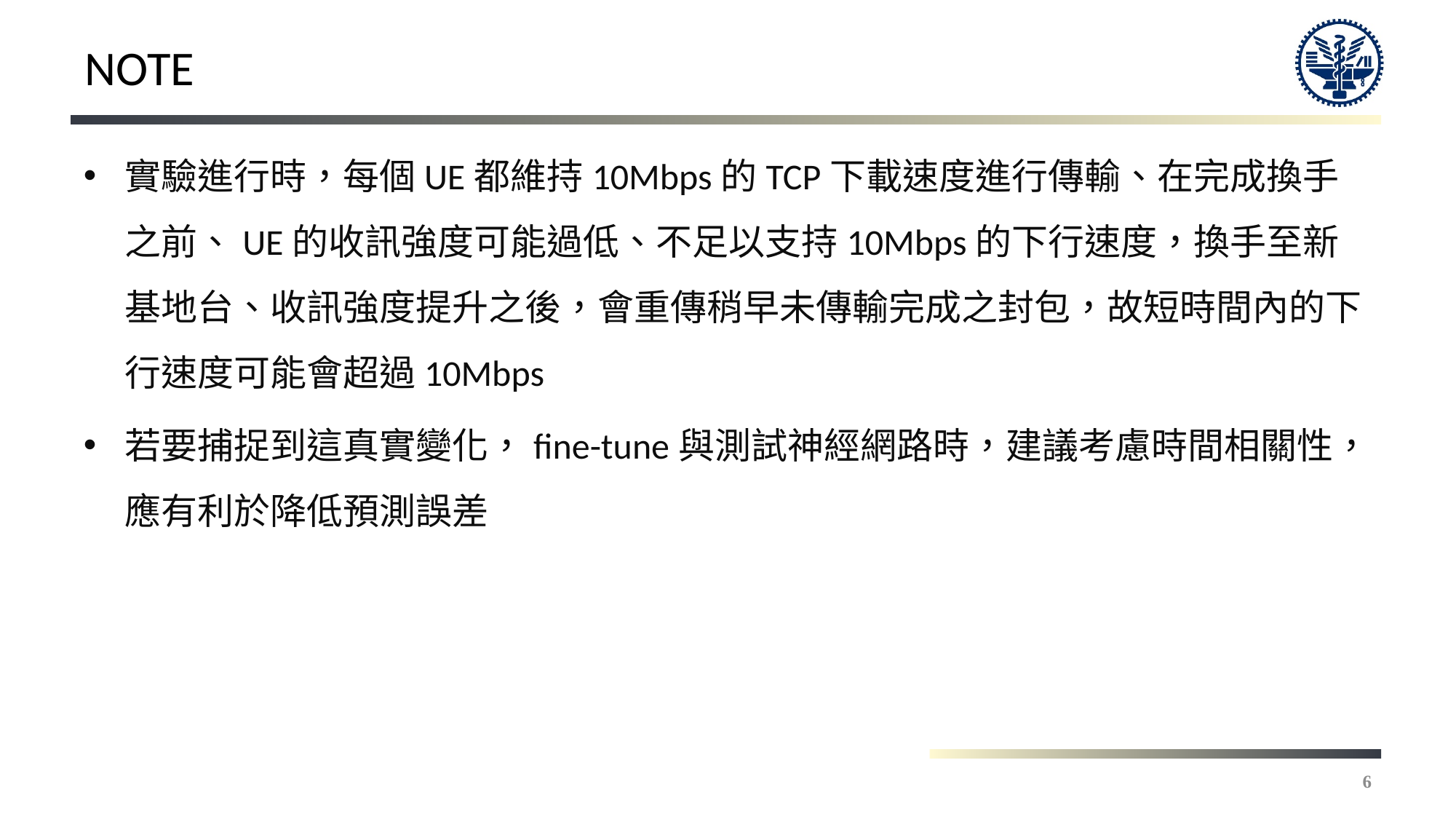

# NOTE
實驗進行時，每個UE都維持10Mbps的TCP下載速度進行傳輸、在完成換手之前、UE的收訊強度可能過低、不足以支持10Mbps的下行速度，換手至新基地台、收訊強度提升之後，會重傳稍早未傳輸完成之封包，故短時間內的下行速度可能會超過10Mbps
若要捕捉到這真實變化，fine-tune與測試神經網路時，建議考慮時間相關性，應有利於降低預測誤差
6